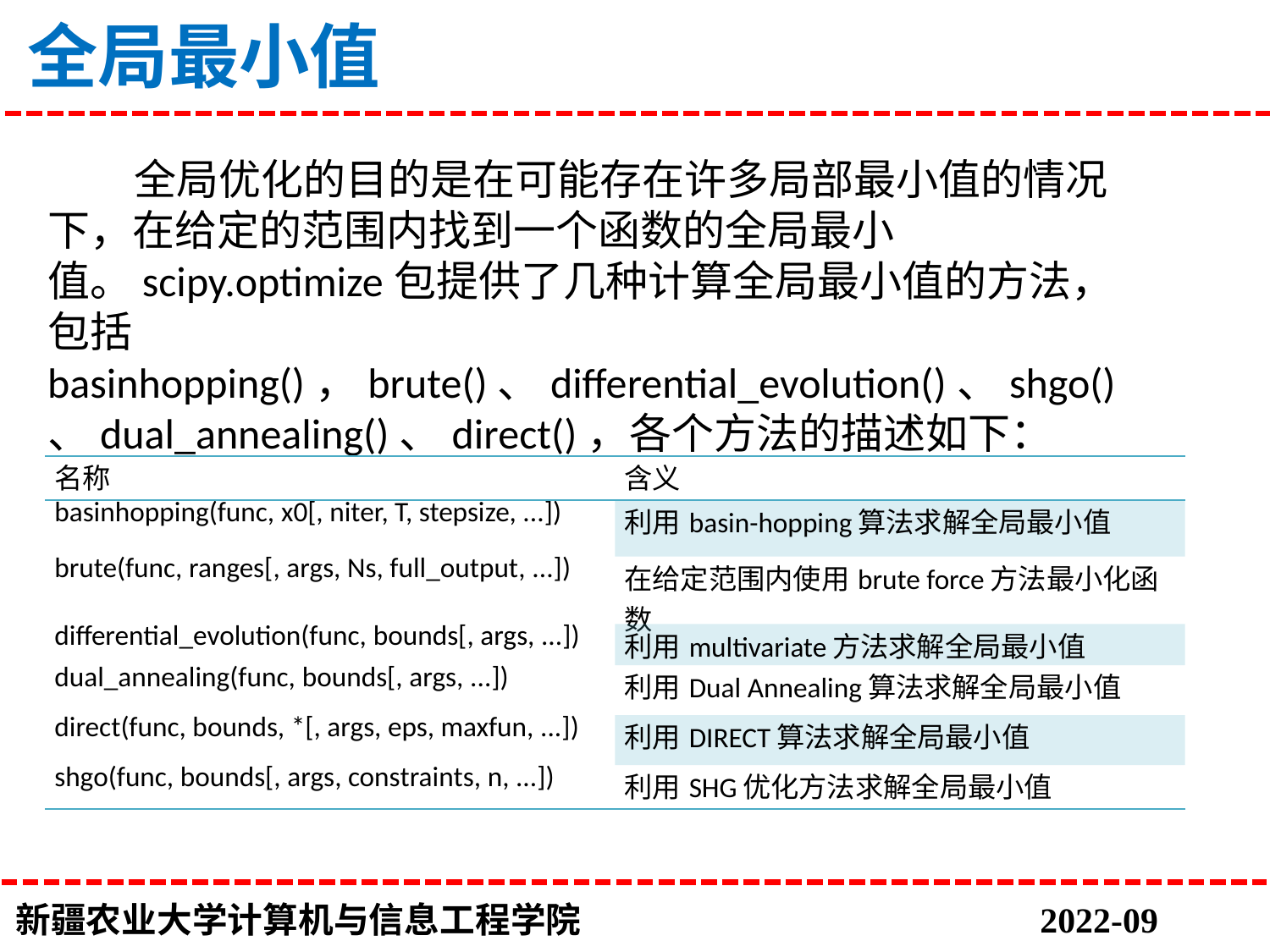

# 全局最小值

        全局优化的目的是在可能存在许多局部最小值的情况下，在给定的范围内找到一个函数的全局最小值。scipy.optimize包提供了几种计算全局最小值的方法，包括basinhopping()，brute()、differential_evolution()、shgo()、dual_annealing()、direct()，各个方法的描述如下：
| 名称 | 含义 |
| --- | --- |
| basinhopping(func, x0[, niter, T, stepsize, ...]) | 利用basin-hopping算法求解全局最小值 |
| brute(func, ranges[, args, Ns, full\_output, ...]) | 在给定范围内使用brute force方法最小化函数 |
| differential\_evolution(func, bounds[, args, ...]) | 利用multivariate方法求解全局最小值 |
| dual\_annealing(func, bounds[, args, ...]) | 利用Dual Annealing算法求解全局最小值 |
| direct(func, bounds, \*[, args, eps, maxfun, ...]) | 利用DIRECT算法求解全局最小值 |
| shgo(func, bounds[, args, constraints, n, ...]) | 利用SHG优化方法求解全局最小值 |